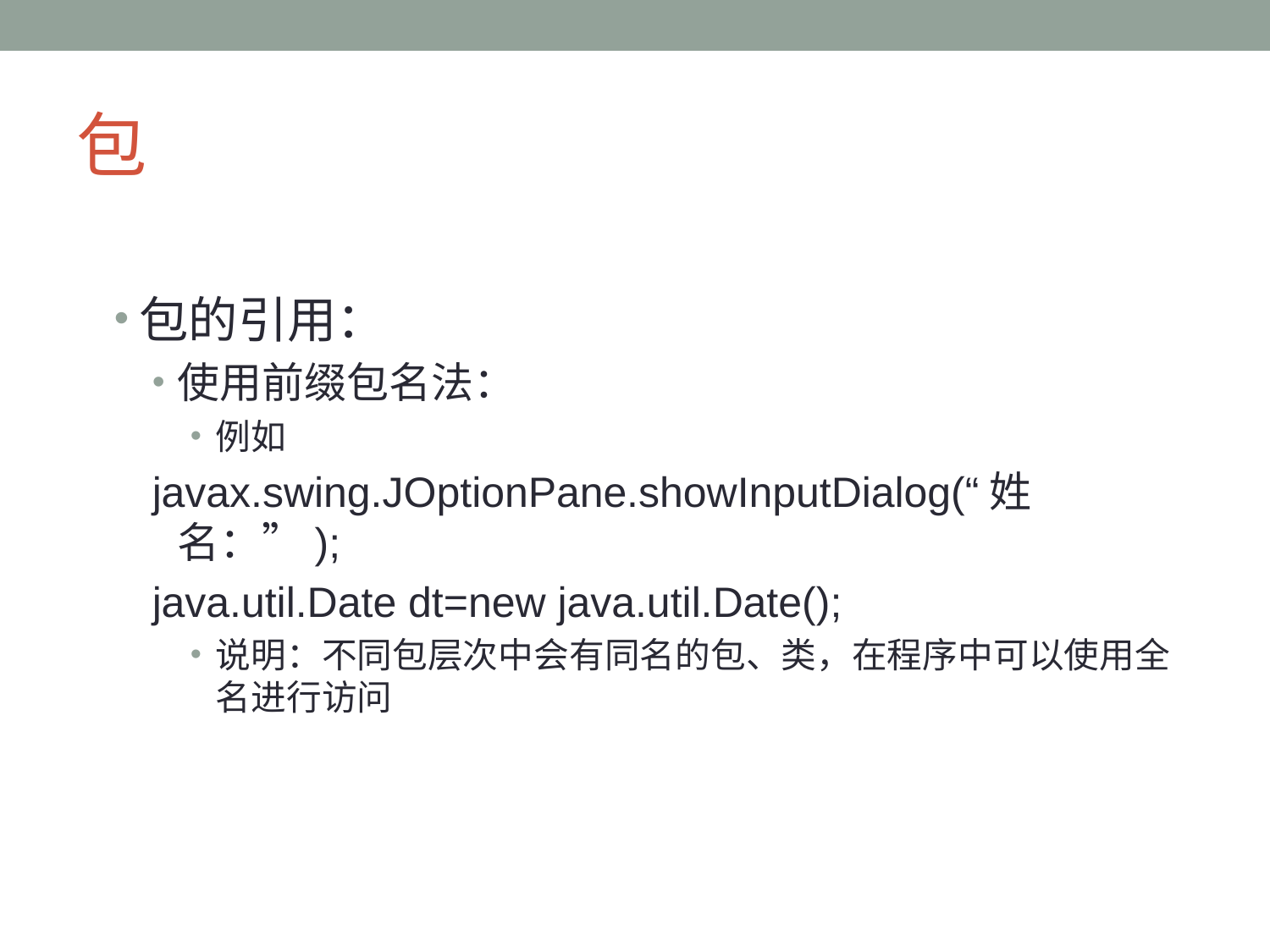

# 包
包的引用：
使用前缀包名法：
例如
javax.swing.JOptionPane.showInputDialog(“姓名：”);
java.util.Date dt=new java.util.Date();
说明：不同包层次中会有同名的包、类，在程序中可以使用全名进行访问